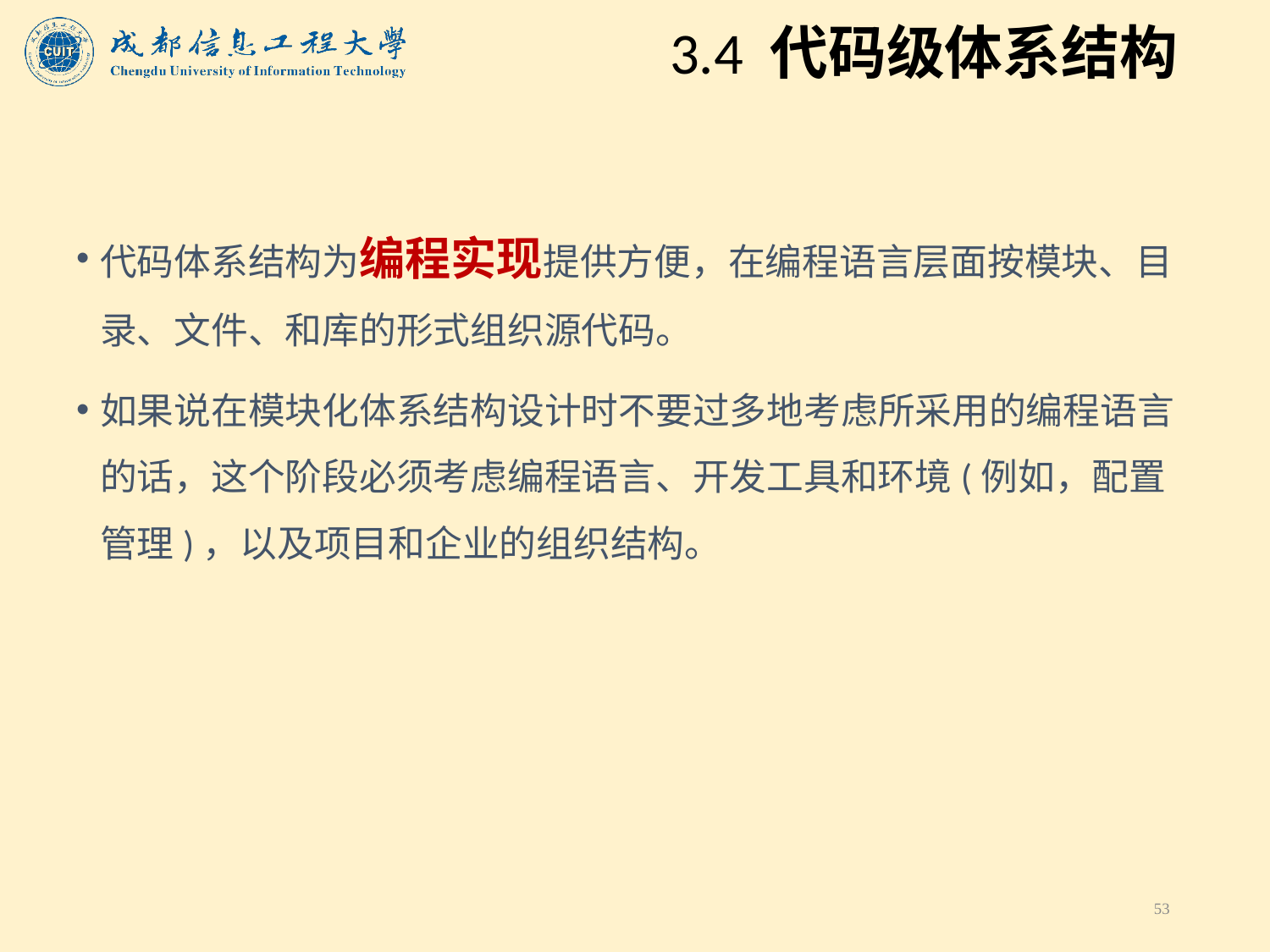

# 3.4 代码级体系结构
代码体系结构为编程实现提供方便，在编程语言层面按模块、目录、文件、和库的形式组织源代码。
如果说在模块化体系结构设计时不要过多地考虑所采用的编程语言的话，这个阶段必须考虑编程语言、开发工具和环境(例如，配置管理)，以及项目和企业的组织结构。
53